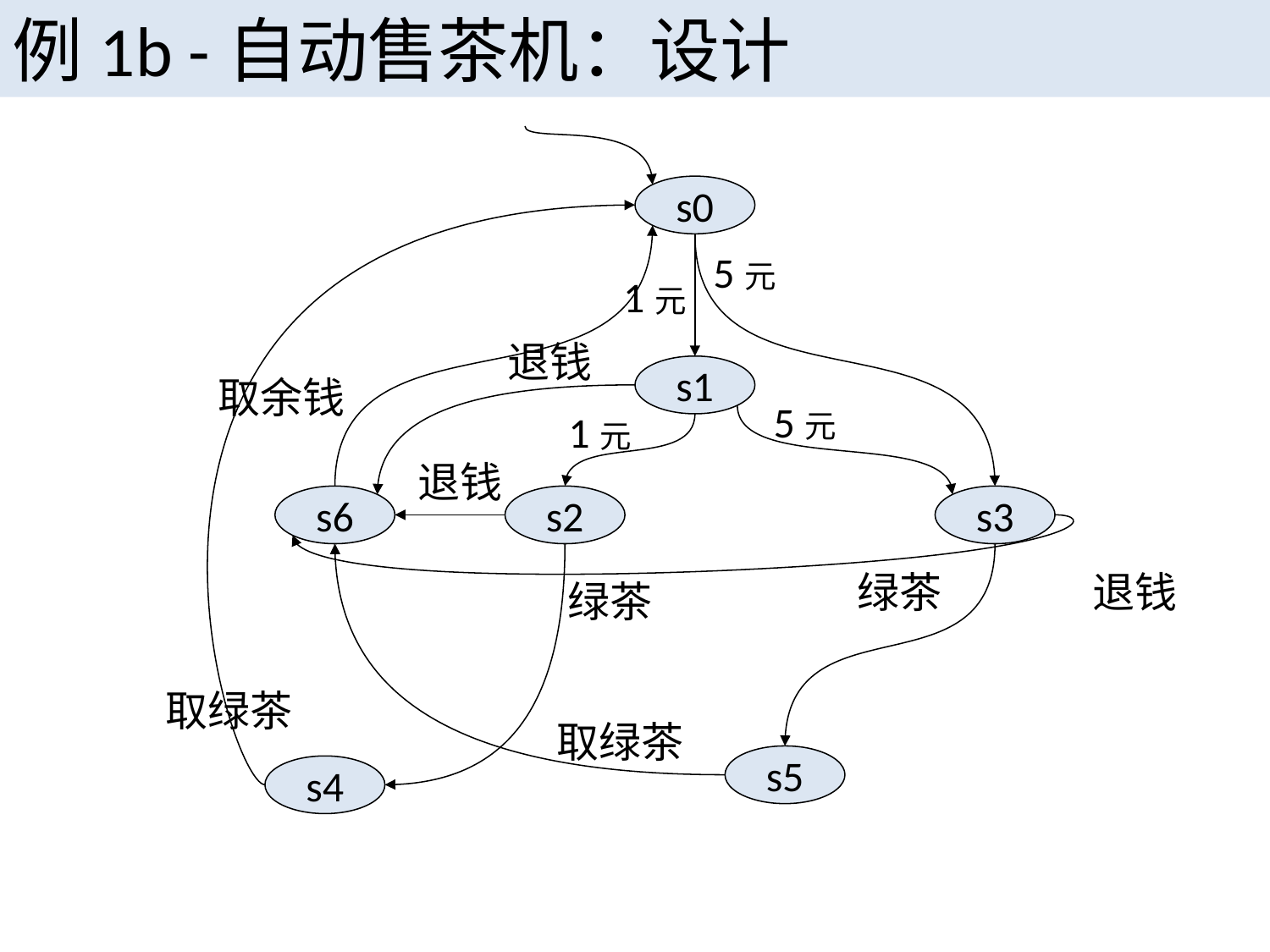

例1b -自动售茶机：设计
s0
5元
1元
退钱
s1
取余钱
5元
1元
退钱
s6
s2
s3
绿茶
退钱
绿茶
取绿茶
取绿茶
s5
s4